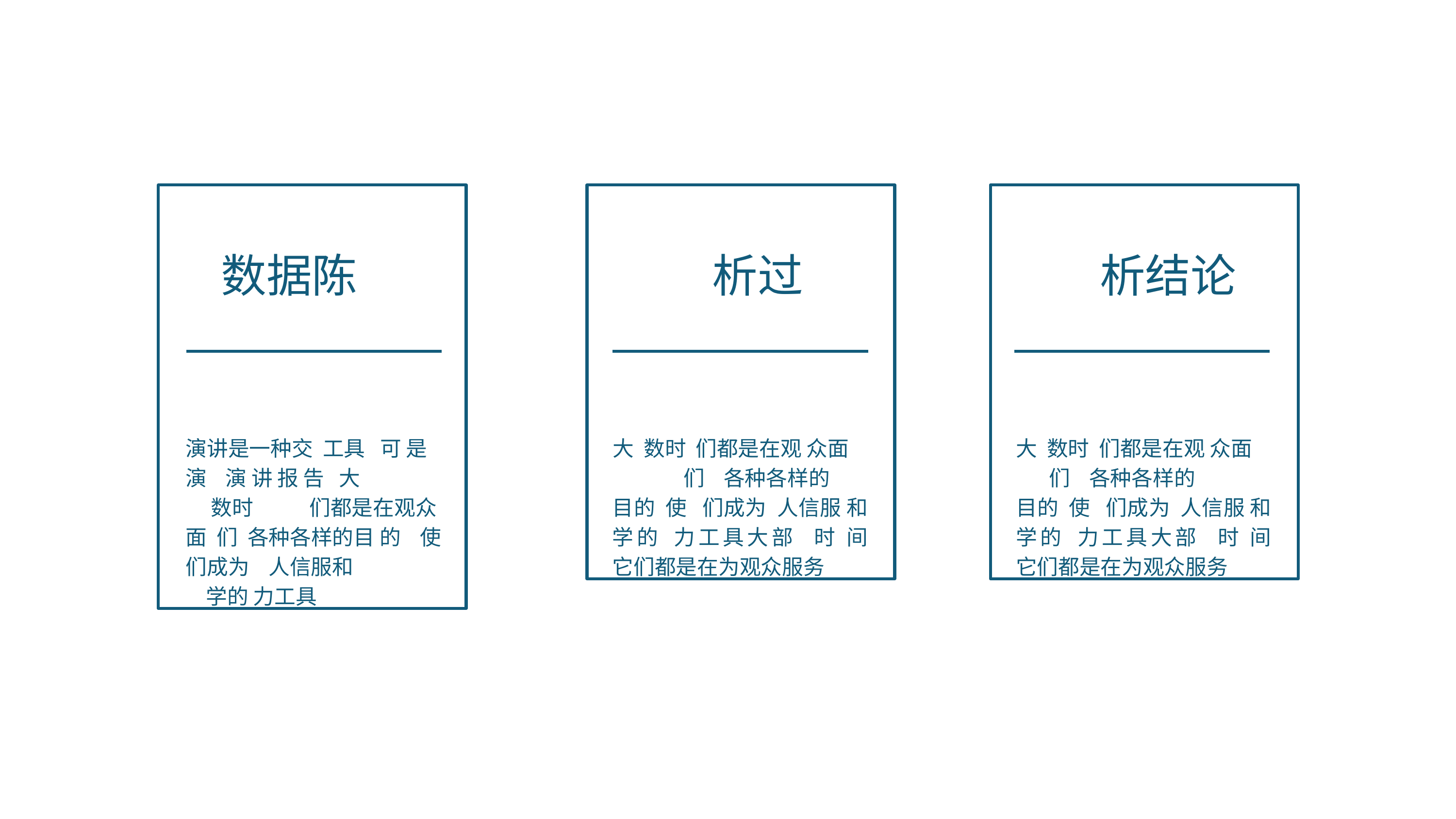

数据陈

演讲是⼀种交 ⼯具 可 是 演    演 讲 报 告 ⼤
 数时           们都是在观众
⾯ 们 各种各样的⽬ 的   使 们成为   ⼈信服和
 学的 ⼒⼯具

 析过

⼤ 数时 们都是在观 众⾯           们   各种各样的
⽬的 使 们成为 ⼈信服 和 学的 ⼒⼯具⼤部 时 间 它们都是在为观众服务

 析结论

⼤ 数时 们都是在观 众⾯           们   各种各样的
⽬的 使 们成为 ⼈信服 和 学的 ⼒⼯具⼤部 时 间 它们都是在为观众服务